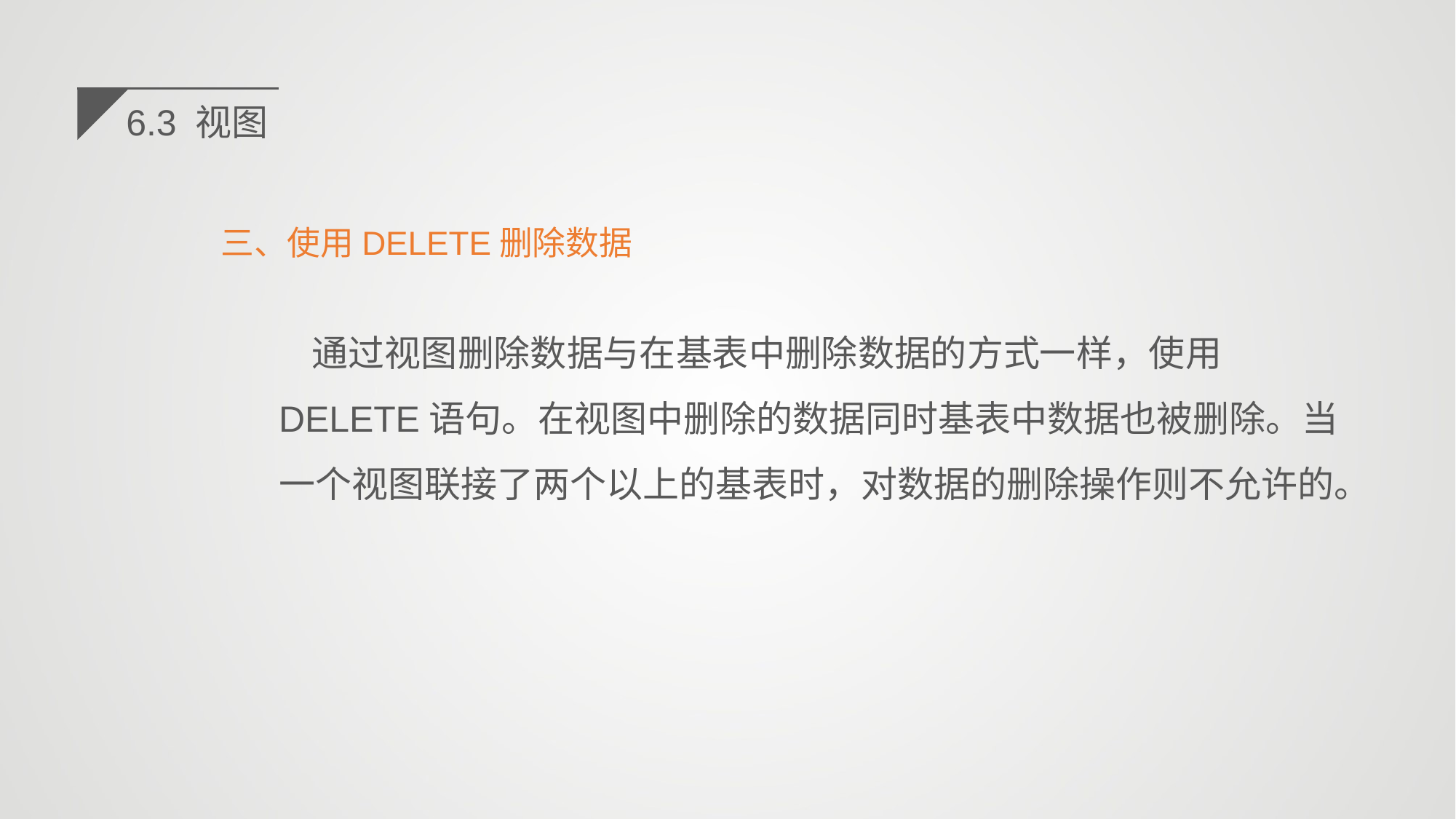

6.3 视图

 三、使用DELETE删除数据
   通过视图删除数据与在基表中删除数据的方式一样，使用DELETE语句。在视图中删除的数据同时基表中数据也被删除。当一个视图联接了两个以上的基表时，对数据的删除操作则不允许的。